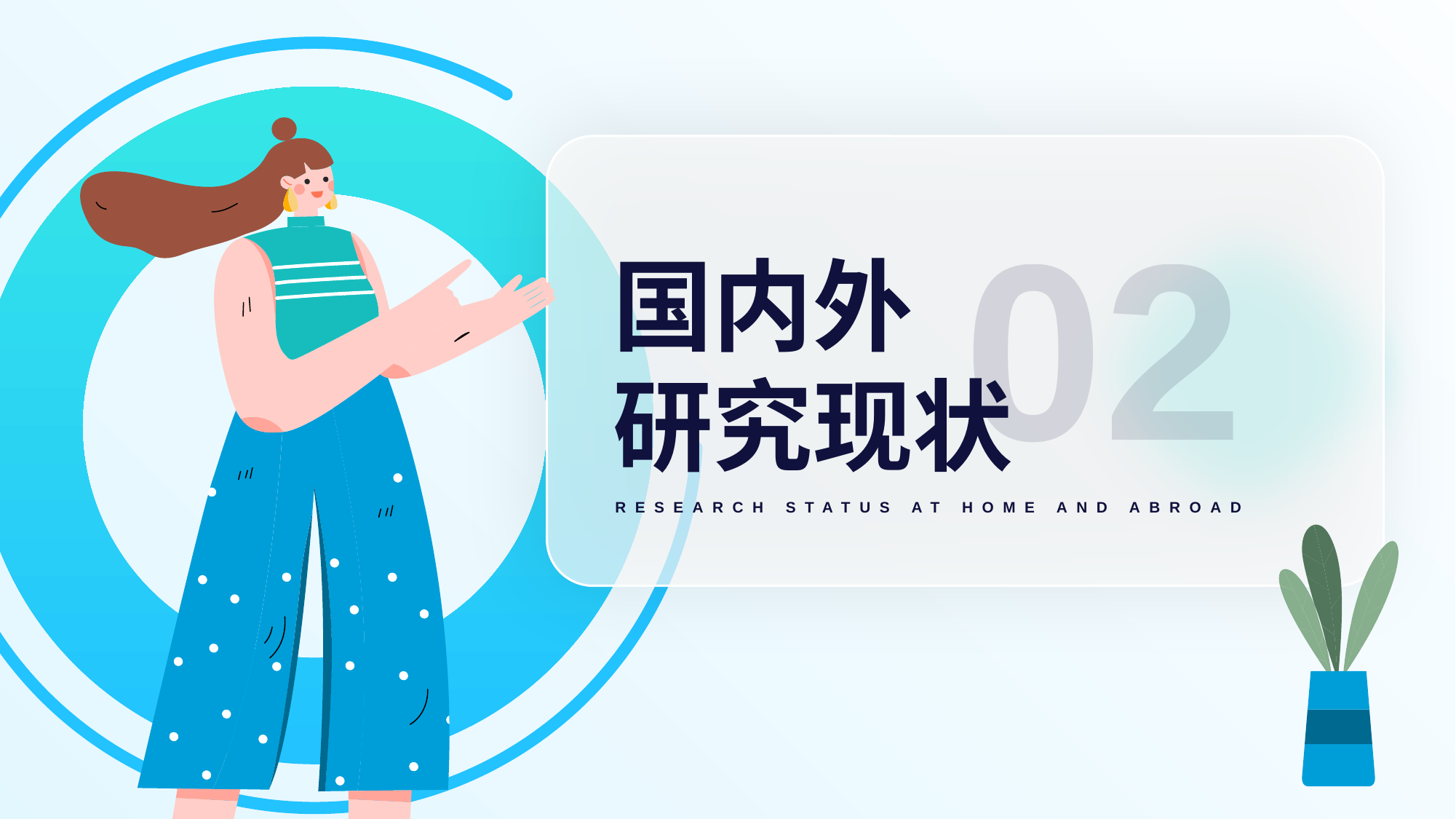

02
国内外
研究现状
RESEARCH STATUS AT HOME AND ABROAD